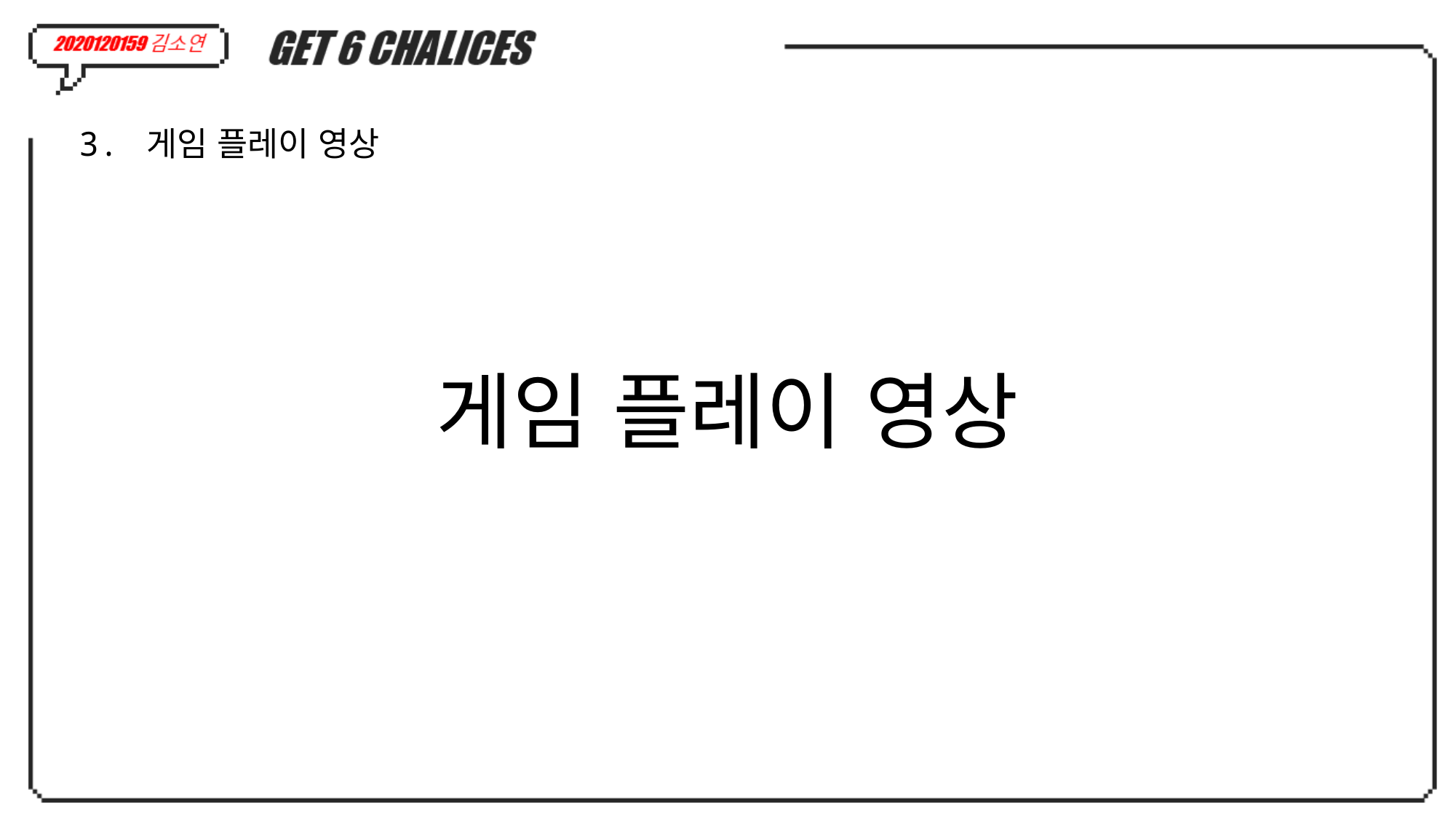

3. 게임 플레이 영상
게임 플레이 영상